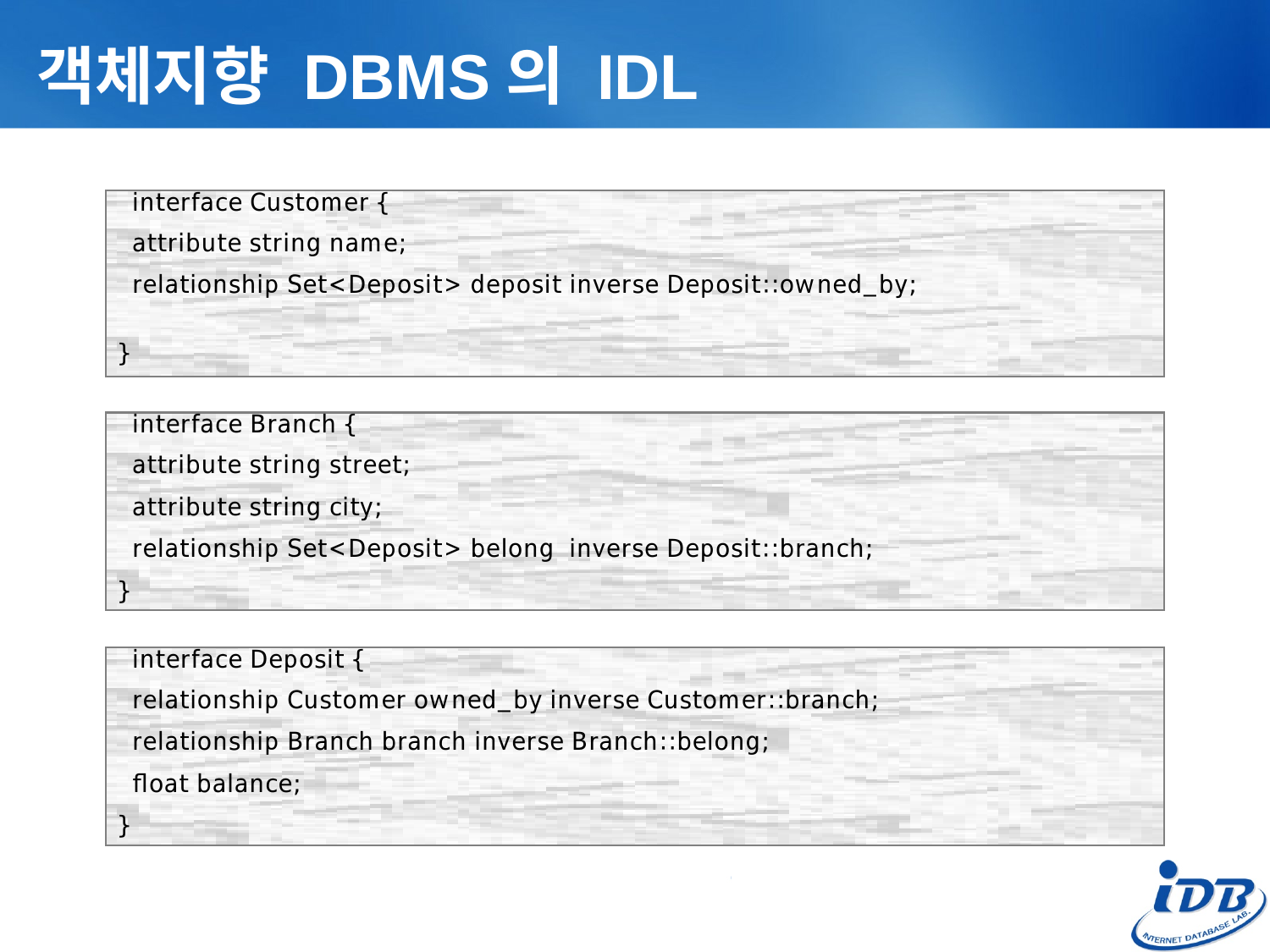

# 객체지향 DBMS의 IDL
  interface Customer {
  attribute string name;
  relationship Set<Deposit> deposit inverse Deposit::owned_by;
}
  interface Branch {
  attribute string street;
  attribute string city;
  relationship Set<Deposit> belong  inverse Deposit::branch;
}
  interface Deposit {
  relationship Customer owned_by inverse Customer::branch;
  relationship Branch branch inverse Branch::belong;
  float balance;
}